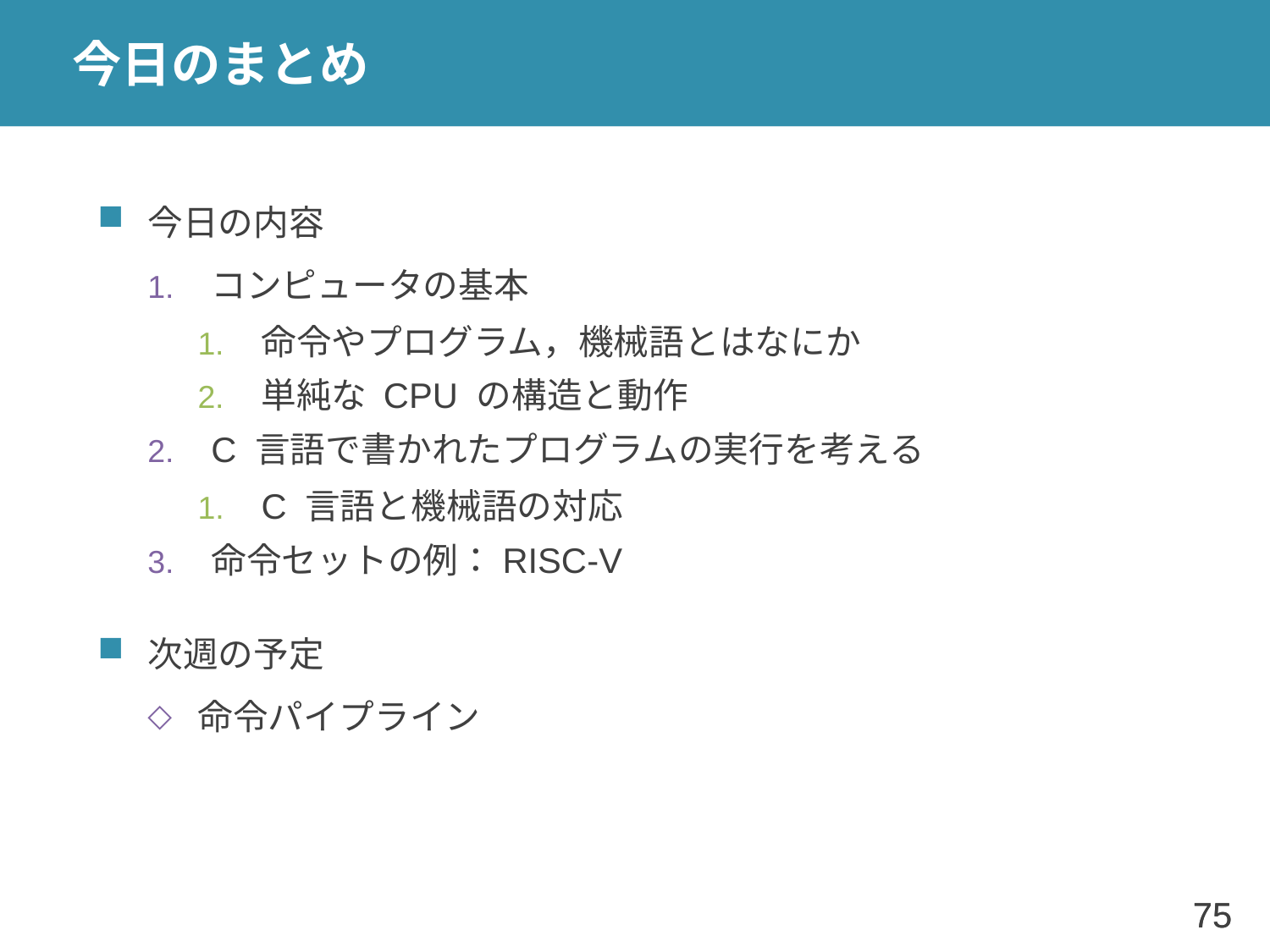

# 今日のまとめ
今日の内容
コンピュータの基本
命令やプログラム，機械語とはなにか
単純な CPU の構造と動作
C 言語で書かれたプログラムの実行を考える
C 言語と機械語の対応
命令セットの例：RISC-V
次週の予定
命令パイプライン